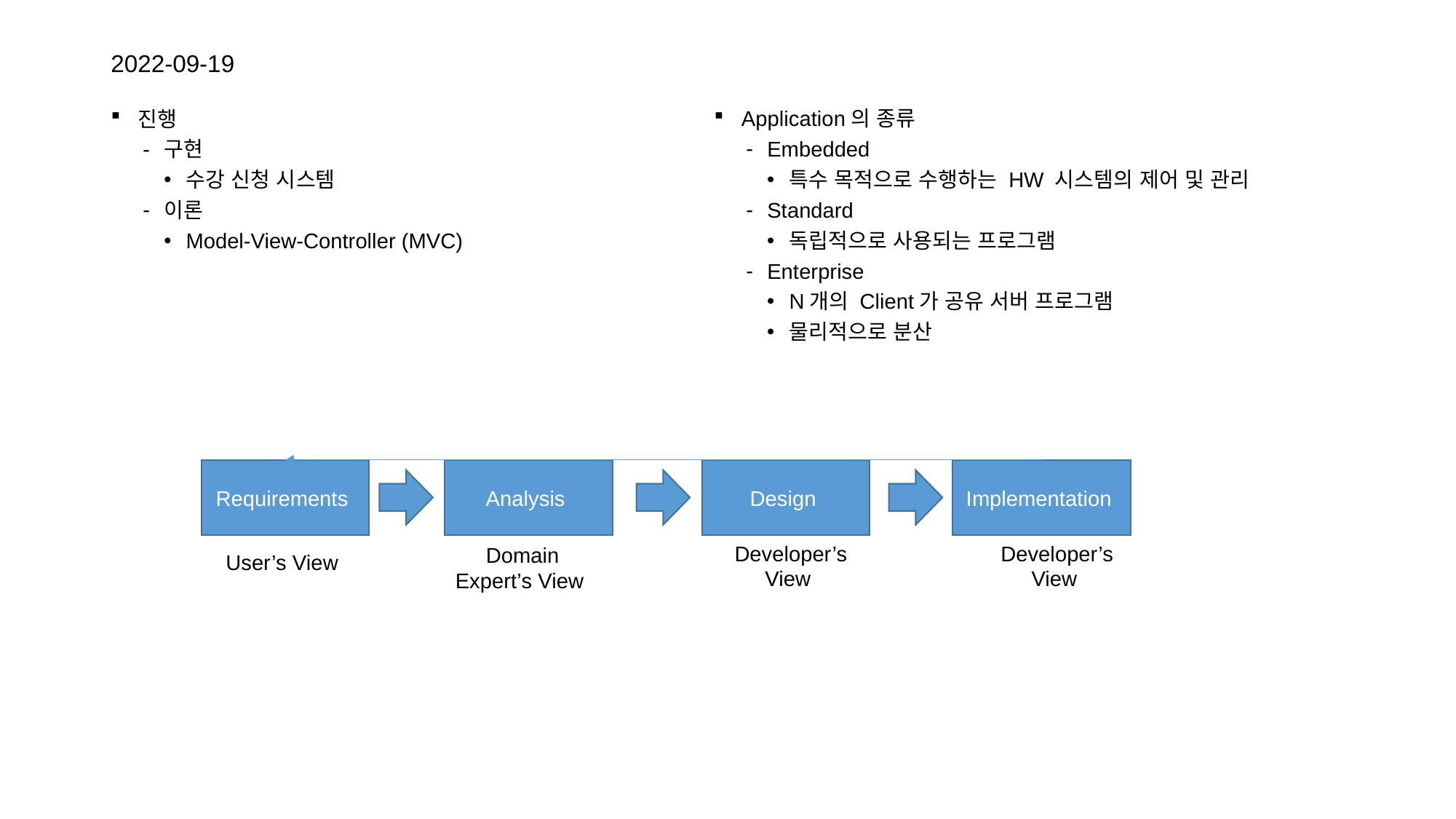

# 2022-09-19
Application의 종류
Embedded
특수 목적으로 수행하는 HW 시스템의 제어 및 관리
Standard
독립적으로 사용되는 프로그램
Enterprise
N개의 Client가 공유 서버 프로그램
물리적으로 분산
진행
구현
수강 신청 시스템
이론
Model-View-Controller (MVC)
Analysis
Design
Implementation
Requirements

Developer’s View
Developer’s View
User’s View
Domain Expert’s View